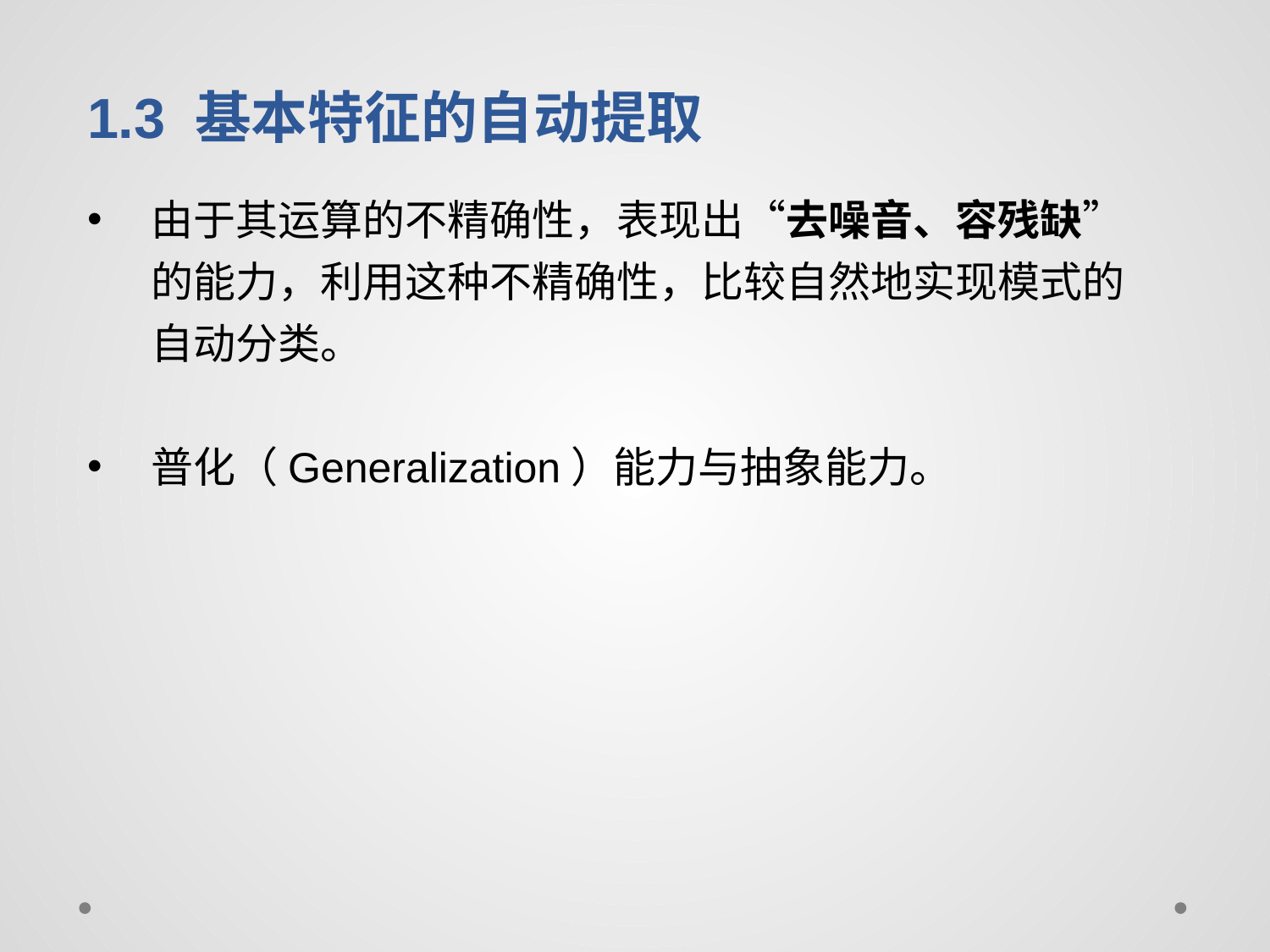

1.3 基本特征的自动提取
由于其运算的不精确性，表现出“去噪音、容残缺”的能力，利用这种不精确性，比较自然地实现模式的自动分类。

普化（Generalization）能力与抽象能力。